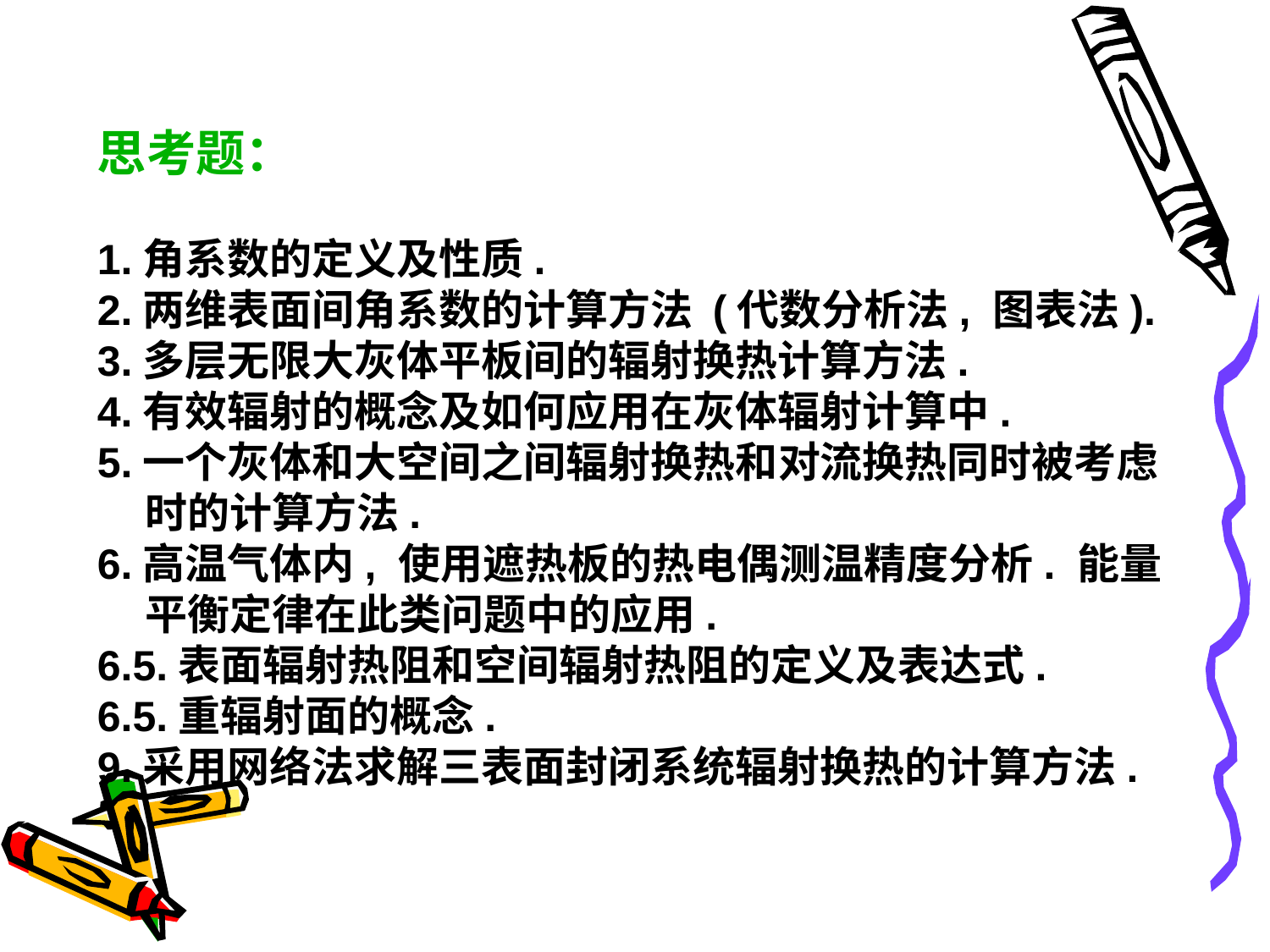

思考题：

1.角系数的定义及性质.
2.两维表面间角系数的计算方法 (代数分析法, 图表法).
3.多层无限大灰体平板间的辐射换热计算方法.
4.有效辐射的概念及如何应用在灰体辐射计算中.
5.一个灰体和大空间之间辐射换热和对流换热同时被考虑时的计算方法.
6.高温气体内, 使用遮热板的热电偶测温精度分析. 能量平衡定律在此类问题中的应用.
6.5.表面辐射热阻和空间辐射热阻的定义及表达式.
6.5.重辐射面的概念.
9.采用网络法求解三表面封闭系统辐射换热的计算方法.